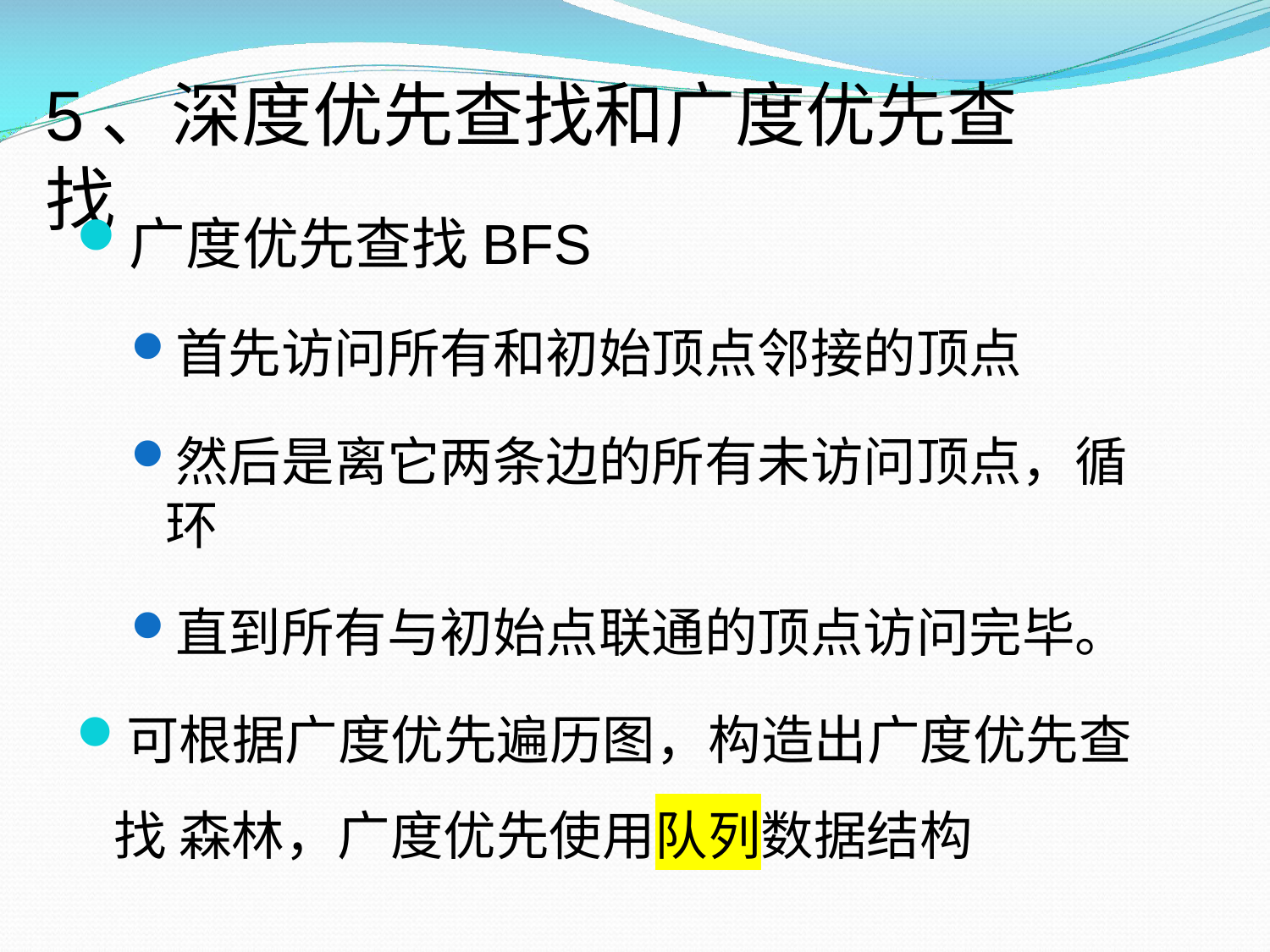

# 5、深度优先查找和广度优先查找
广度优先查找BFS
首先访问所有和初始顶点邻接的顶点
然后是离它两条边的所有未访问顶点，循环
直到所有与初始点联通的顶点访问完毕。
可根据广度优先遍历图，构造出广度优先查找 森林，广度优先使用队列数据结构